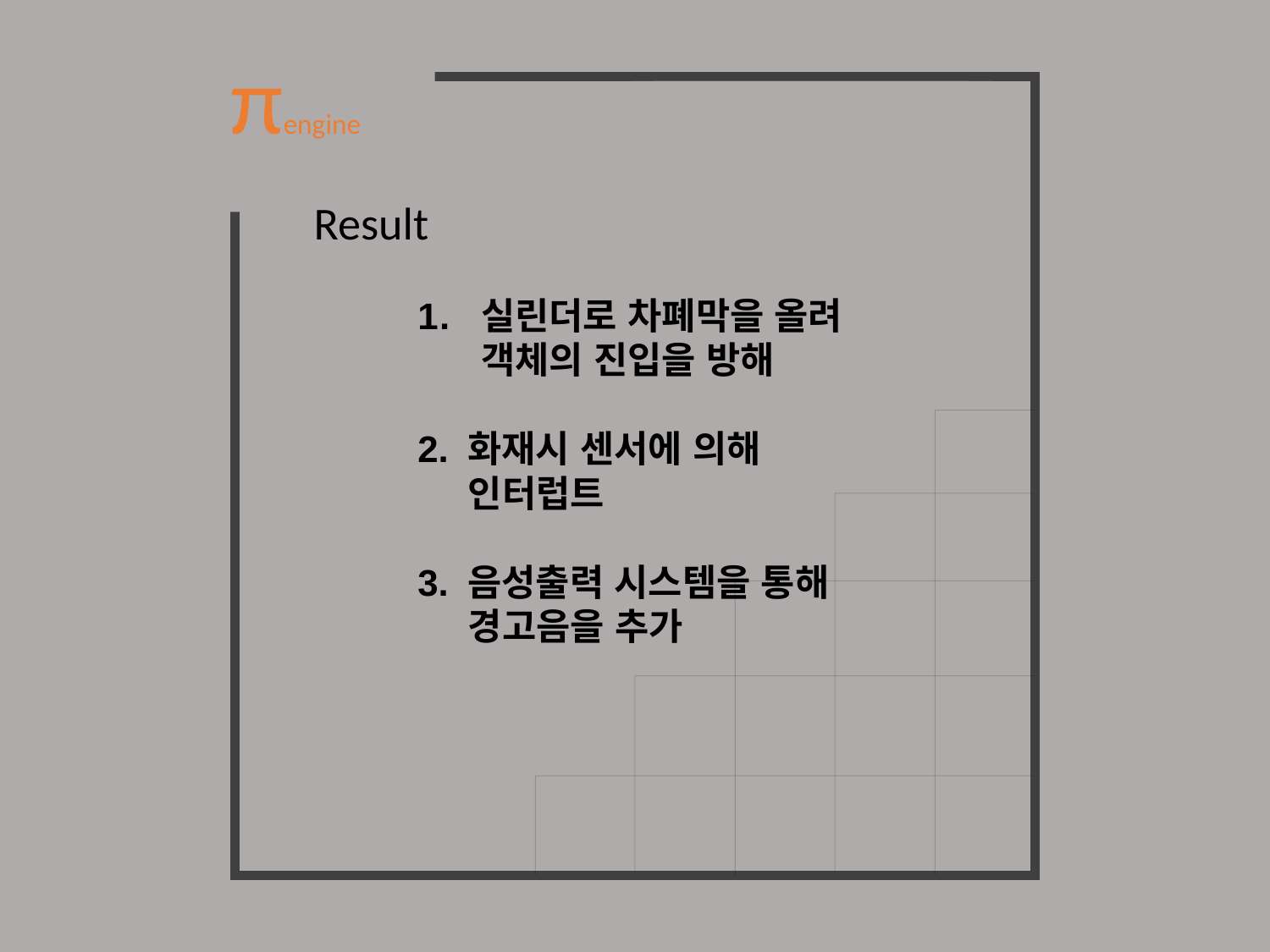

πengine

Result
실린더로 차폐막을 올려 객체의 진입을 방해

2. 화재시 센서에 의해
    인터럽트

3. 음성출력 시스템을 통해
    경고음을 추가